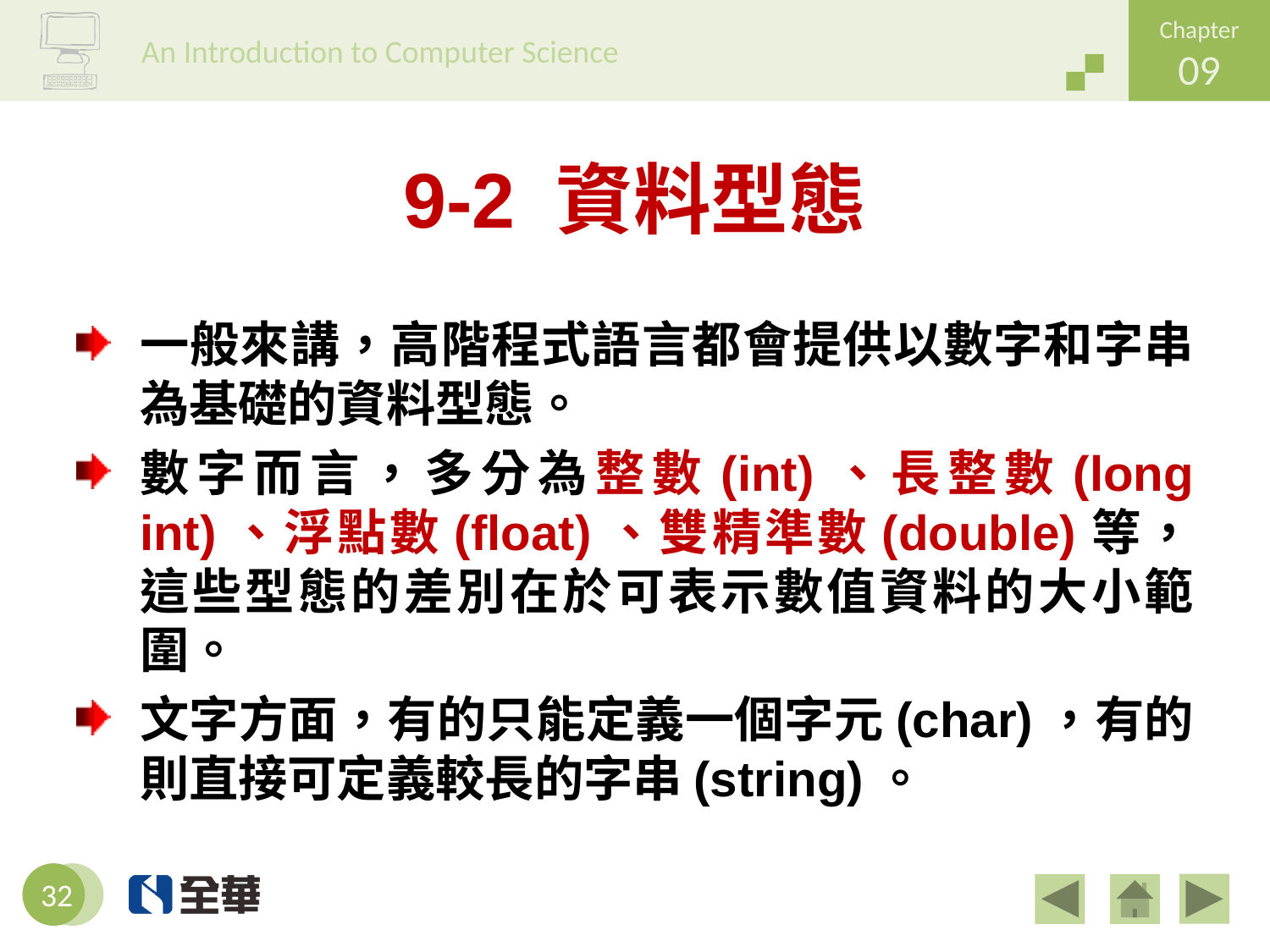

# 9-2 資料型態
一般來講，高階程式語言都會提供以數字和字串為基礎的資料型態。
數字而言，多分為整數(int)、長整數(long int)、浮點數(float)、雙精準數(double)等，這些型態的差別在於可表示數值資料的大小範圍。
文字方面，有的只能定義一個字元(char)，有的則直接可定義較長的字串(string)。